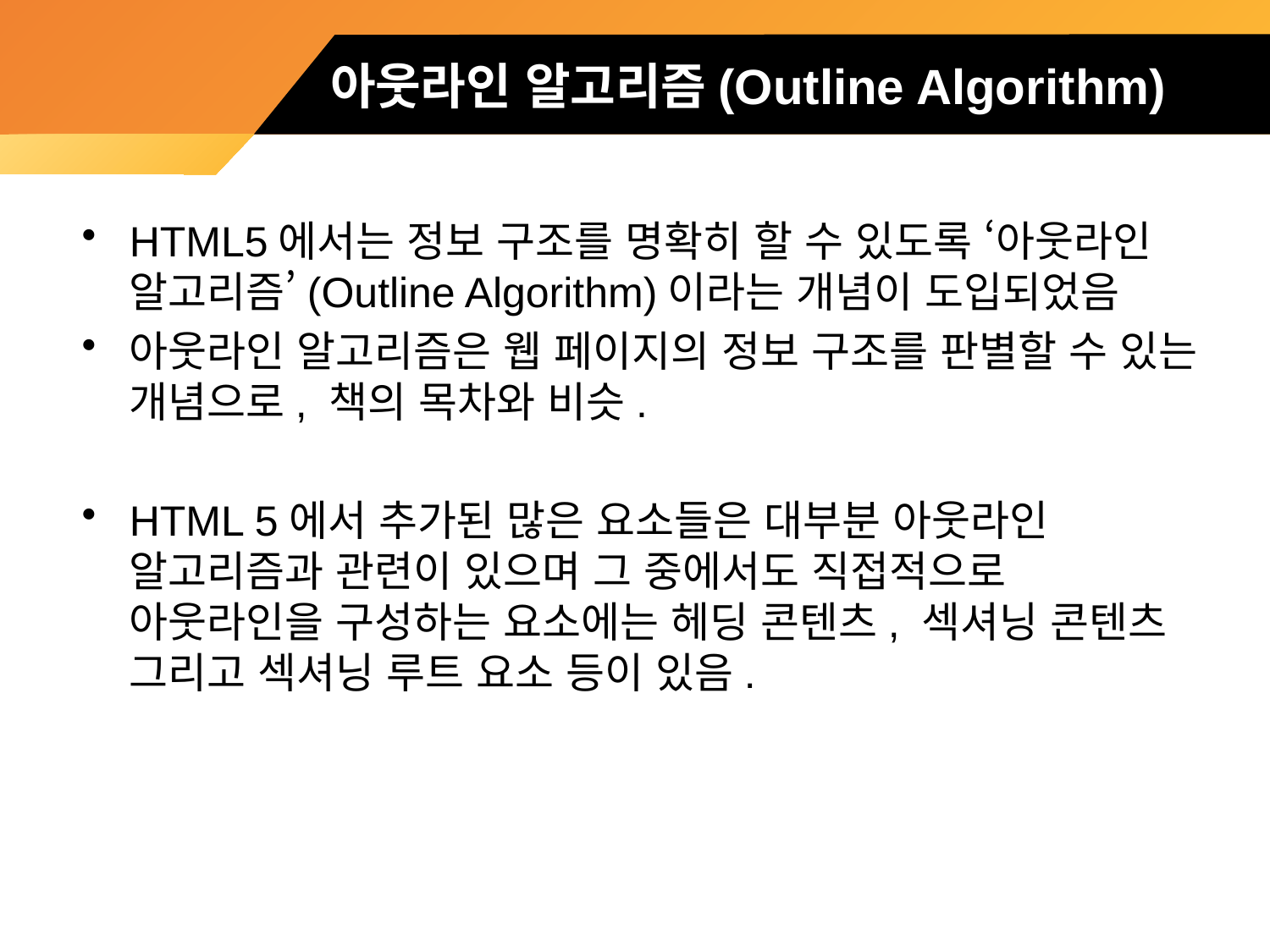

# 아웃라인 알고리즘(Outline Algorithm)
HTML5에서는 정보 구조를 명확히 할 수 있도록 ‘아웃라인 알고리즘’(Outline Algorithm)이라는 개념이 도입되었음
아웃라인 알고리즘은 웹 페이지의 정보 구조를 판별할 수 있는 개념으로, 책의 목차와 비슷.

HTML 5에서 추가된 많은 요소들은 대부분 아웃라인 알고리즘과 관련이 있으며 그 중에서도 직접적으로 아웃라인을 구성하는 요소에는 헤딩 콘텐츠, 섹셔닝 콘텐츠 그리고 섹셔닝 루트 요소 등이 있음.